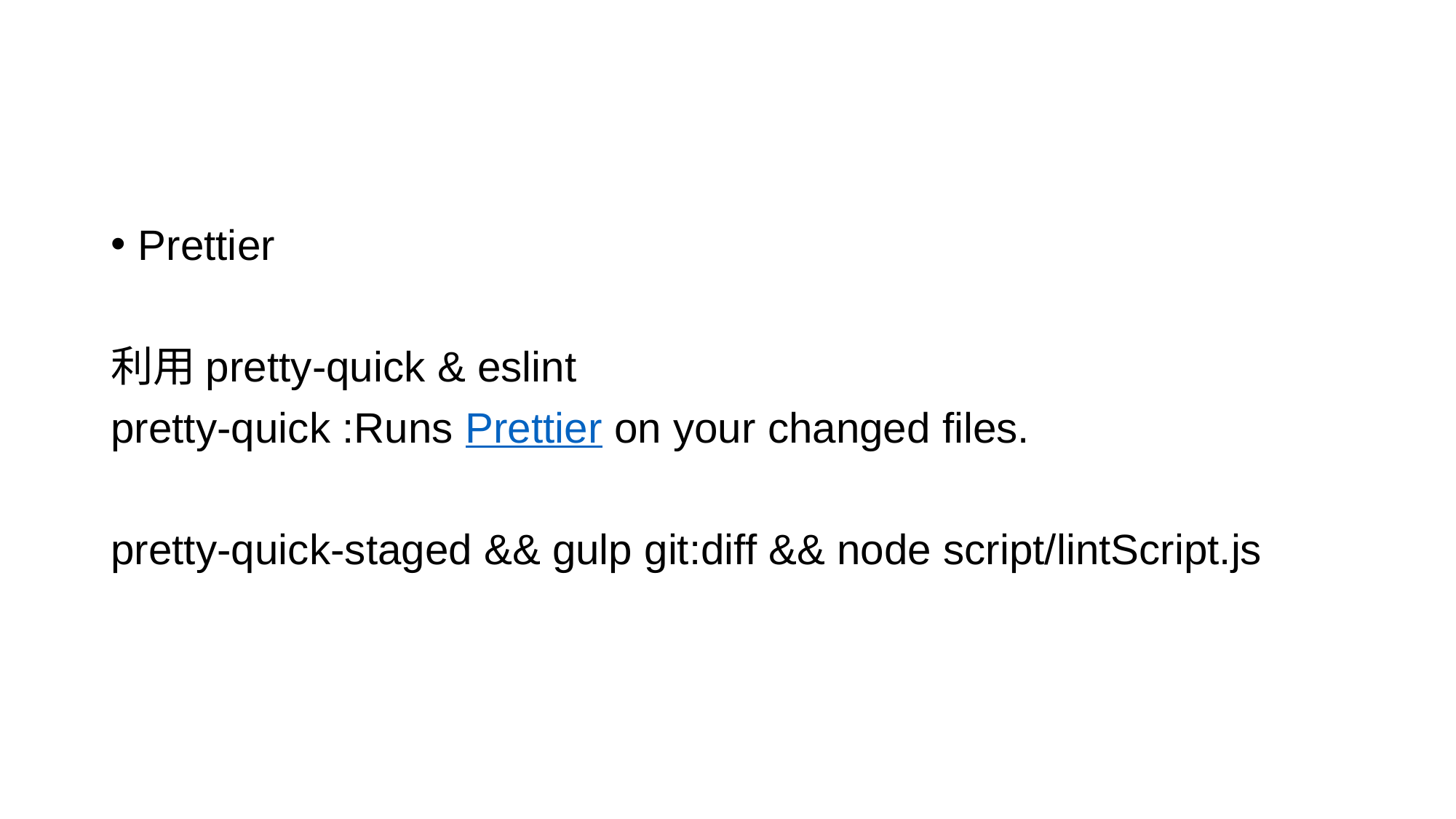

#
Prettier

利用pretty-quick & eslint
pretty-quick :Runs Prettier on your changed files.

pretty-quick-staged && gulp git:diff && node script/lintScript.js